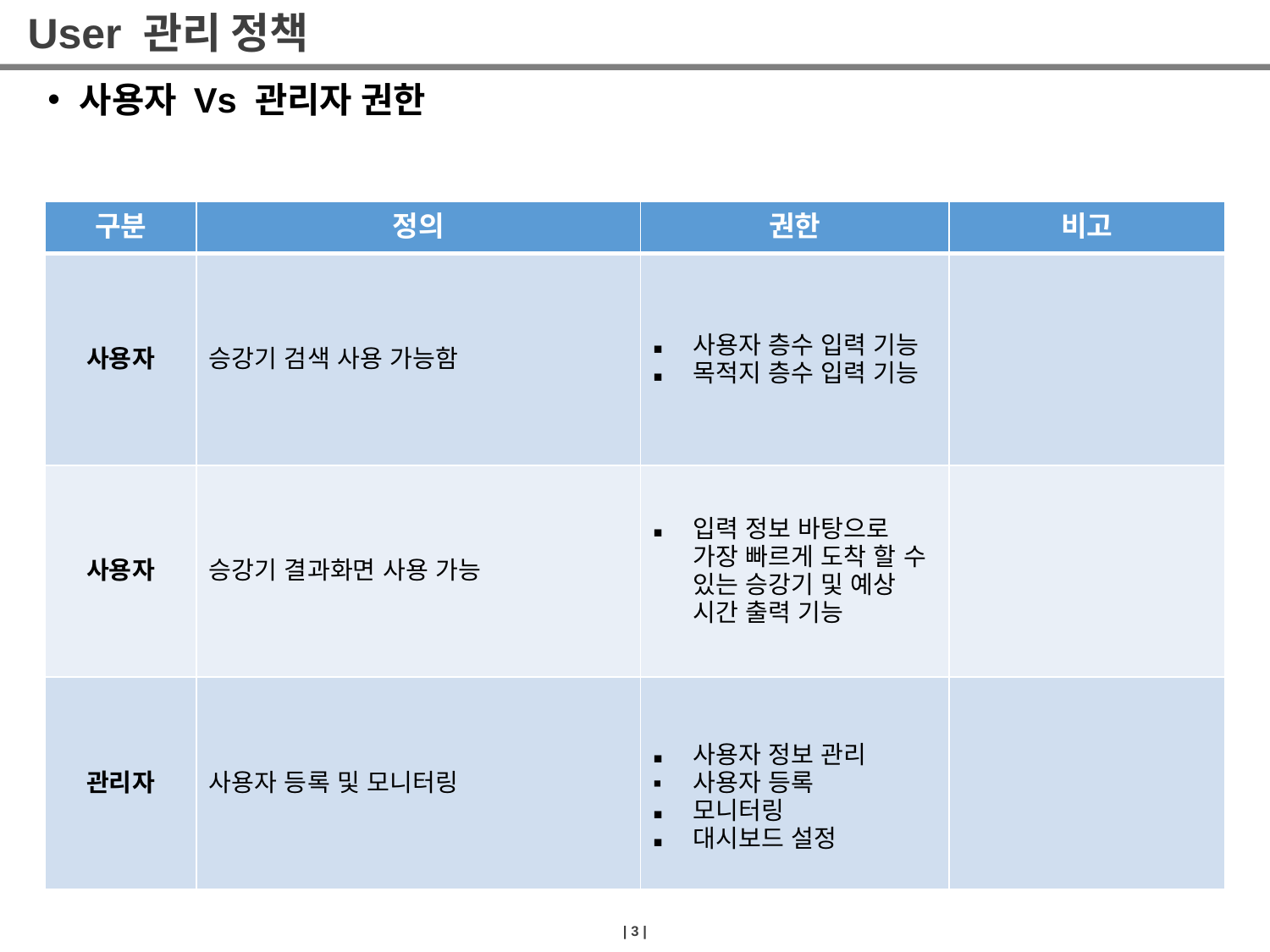

# User 관리 정책
사용자 Vs 관리자 권한
| 구분 | 정의 | 권한 | 비고 |
| --- | --- | --- | --- |
| 사용자 | 승강기 검색 사용 가능함 | 사용자 층수 입력 기능 목적지 층수 입력 기능 |  |
| 사용자 | 승강기 결과화면 사용 가능 | 입력 정보 바탕으로 가장 빠르게 도착 할 수 있는 승강기 및 예상 시간 출력 기능 |  |
| 관리자 | 사용자 등록 및 모니터링 | 사용자 정보 관리 사용자 등록 모니터링 대시보드 설정 |  |
| 3 |